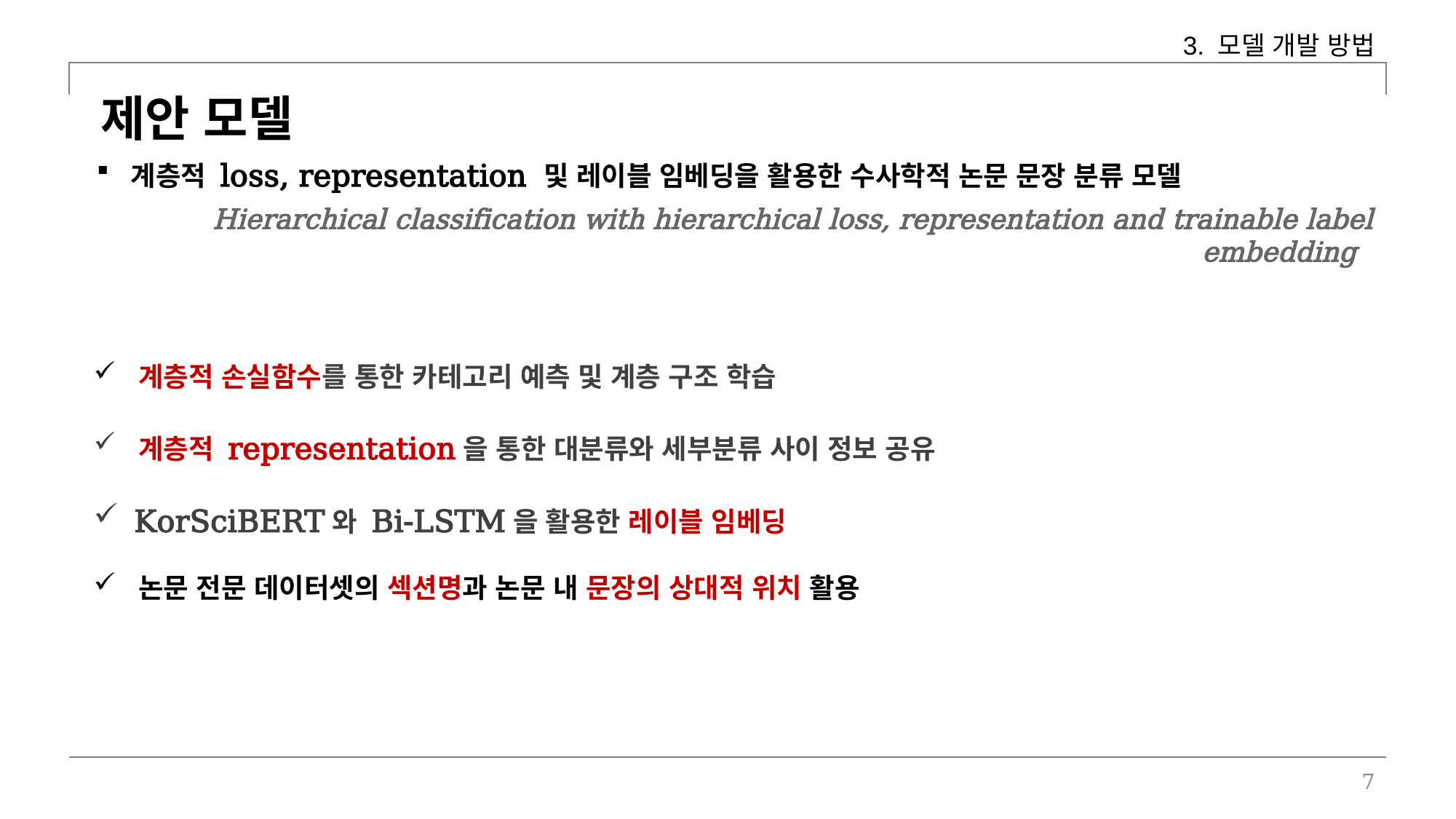

3. 모델 개발 방법
제안 모델
계층적 loss, representation 및 레이블 임베딩을 활용한 수사학적 논문 문장 분류 모델
Hierarchical classification with hierarchical loss, representation and trainable label embedding
 계층적 손실함수를 통한 카테고리 예측 및 계층 구조 학습
 계층적 representation을 통한 대분류와 세부분류 사이 정보 공유
 KorSciBERT와 Bi-LSTM을 활용한 레이블 임베딩
 논문 전문 데이터셋의 섹션명과 논문 내 문장의 상대적 위치 활용
7